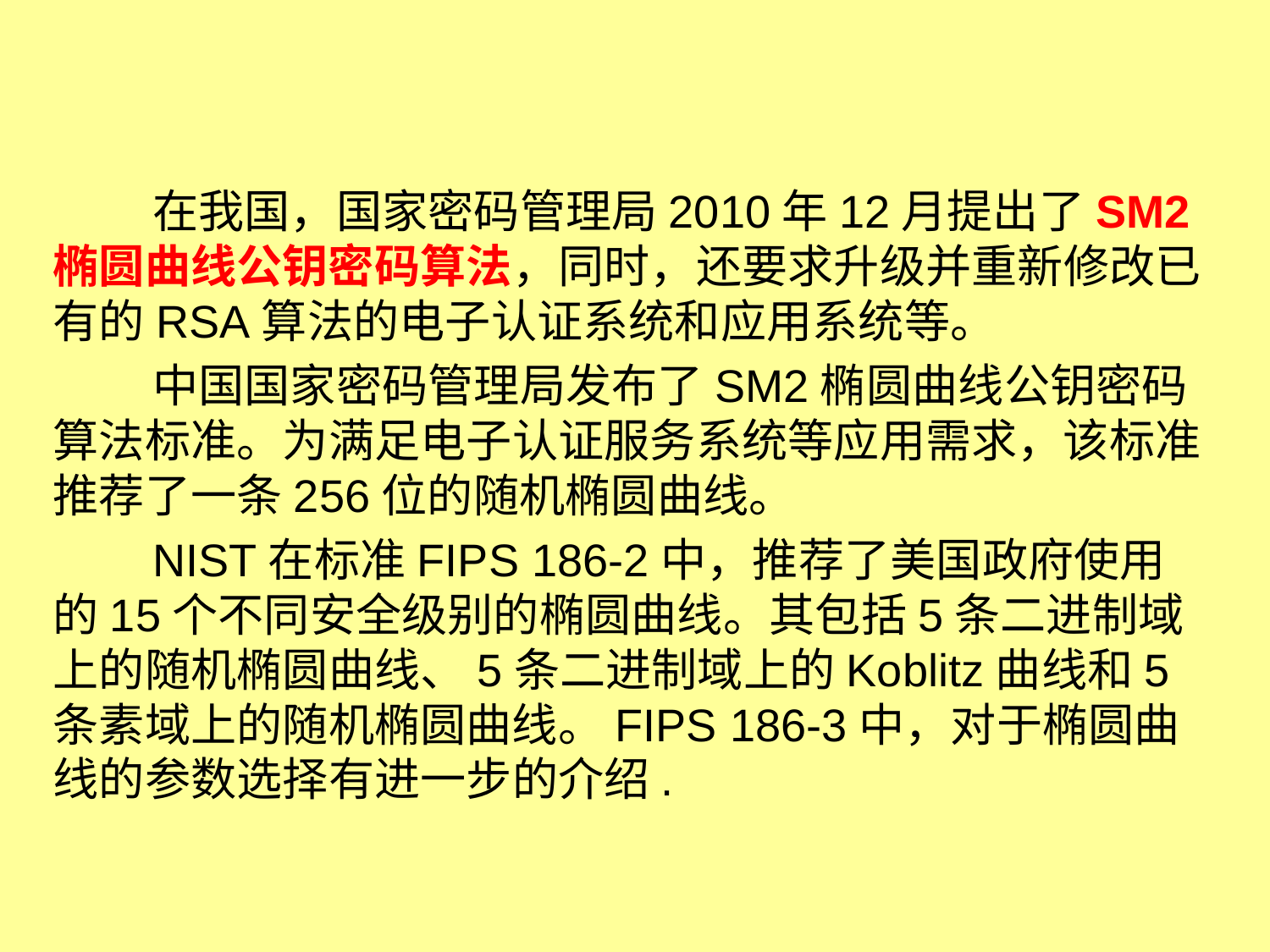

#
在我国，国家密码管理局2010年12月提出了SM2椭圆曲线公钥密码算法，同时，还要求升级并重新修改已有的RSA算法的电子认证系统和应用系统等。
中国国家密码管理局发布了SM2椭圆曲线公钥密码算法标准。为满足电子认证服务系统等应用需求，该标准推荐了一条256位的随机椭圆曲线。
NIST在标准FIPS 186-2中，推荐了美国政府使用的15个不同安全级别的椭圆曲线。其包括5条二进制域上的随机椭圆曲线、5条二进制域上的Koblitz曲线和5条素域上的随机椭圆曲线。FIPS 186-3中，对于椭圆曲线的参数选择有进一步的介绍.